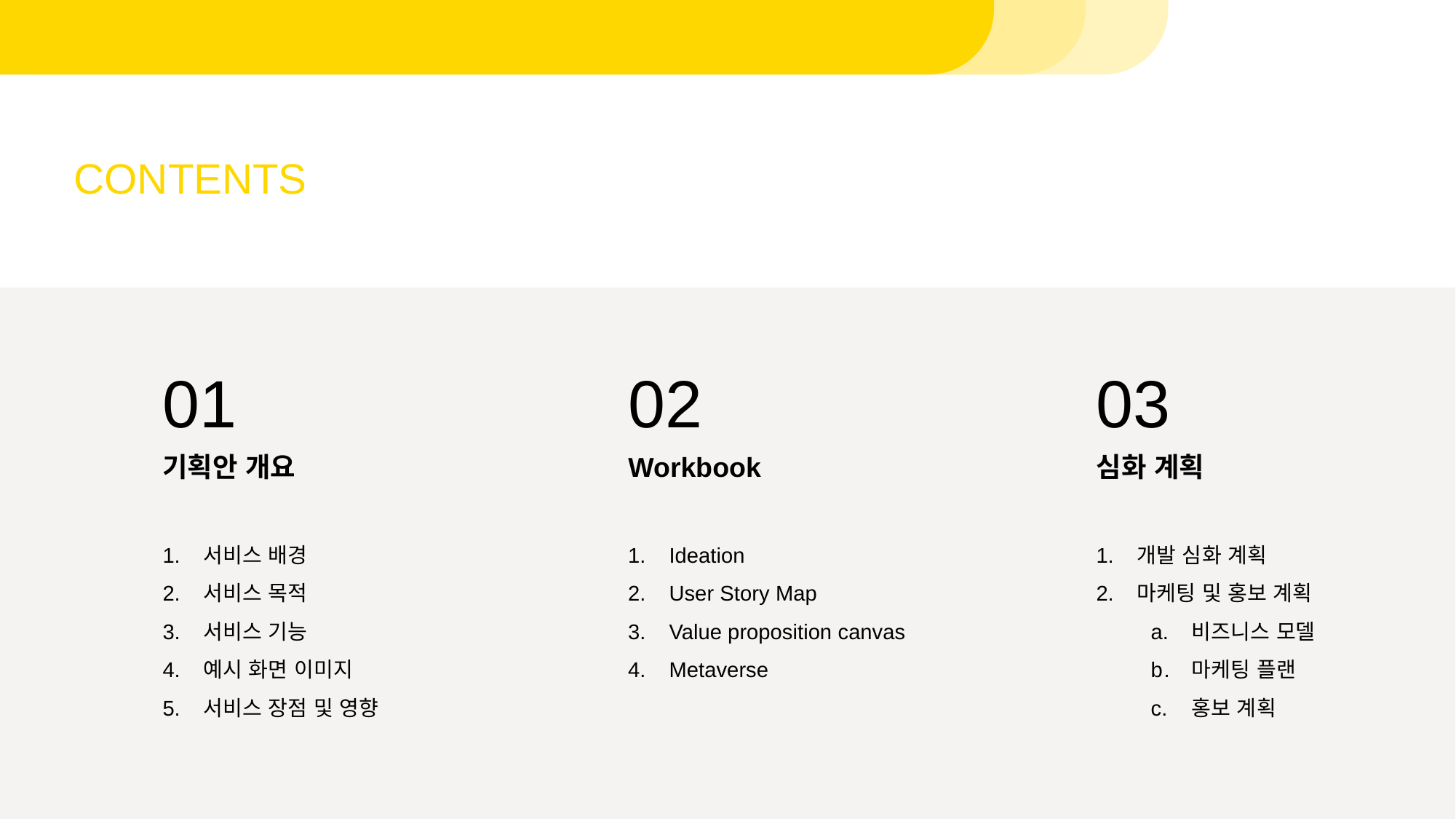

CONTENTS

01
기획안 개요
서비스 배경
서비스 목적
서비스 기능
예시 화면 이미지
서비스 장점 및 영향
02
Workbook
Ideation
User Story Map
Value proposition canvas
Metaverse
03
심화 계획
개발 심화 계획
마케팅 및 홍보 계획
비즈니스 모델
마케팅 플랜
홍보 계획